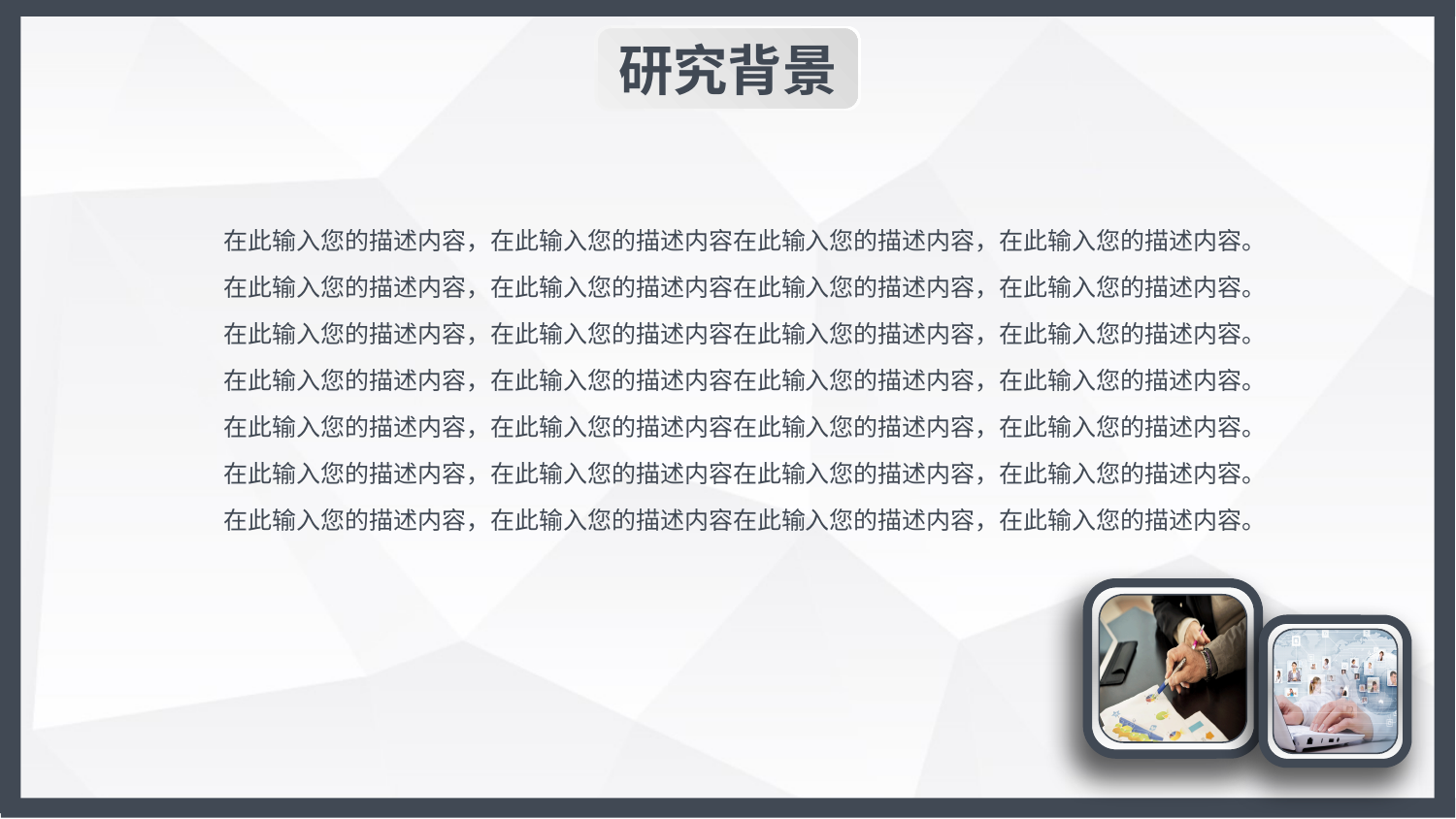

研究背景

在此输入您的描述内容，在此输入您的描述内容在此输入您的描述内容，在此输入您的描述内容。在此输入您的描述内容，在此输入您的描述内容在此输入您的描述内容，在此输入您的描述内容。在此输入您的描述内容，在此输入您的描述内容在此输入您的描述内容，在此输入您的描述内容。在此输入您的描述内容，在此输入您的描述内容在此输入您的描述内容，在此输入您的描述内容。在此输入您的描述内容，在此输入您的描述内容在此输入您的描述内容，在此输入您的描述内容。在此输入您的描述内容，在此输入您的描述内容在此输入您的描述内容，在此输入您的描述内容。在此输入您的描述内容，在此输入您的描述内容在此输入您的描述内容，在此输入您的描述内容。